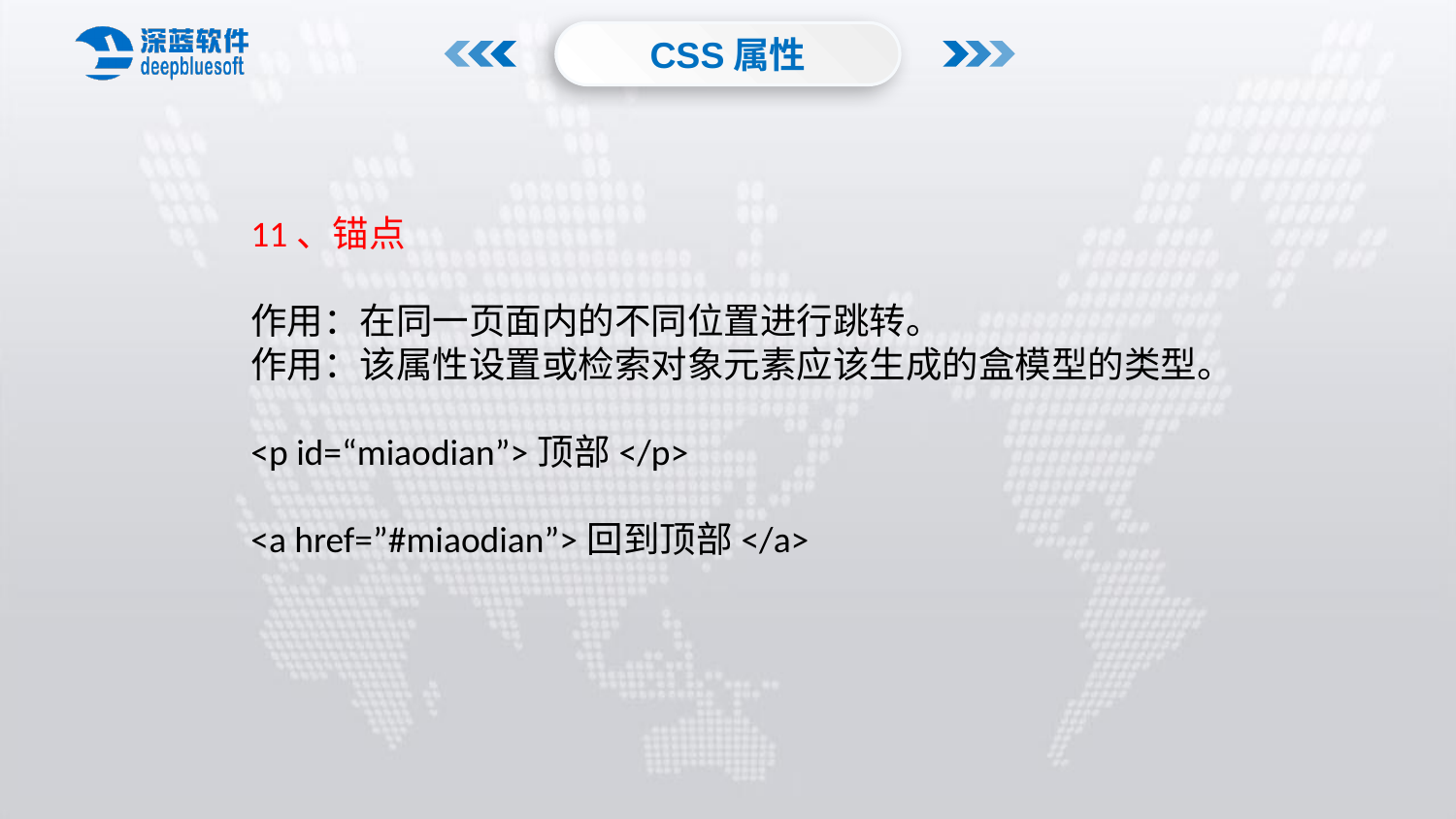

CSS属性

11、锚点

作用：在同一页面内的不同位置进行跳转。
作用：该属性设置或检索对象元素应该生成的盒模型的类型。

<p id=“miaodian”>顶部</p>

<a href=”#miaodian”>回到顶部</a>